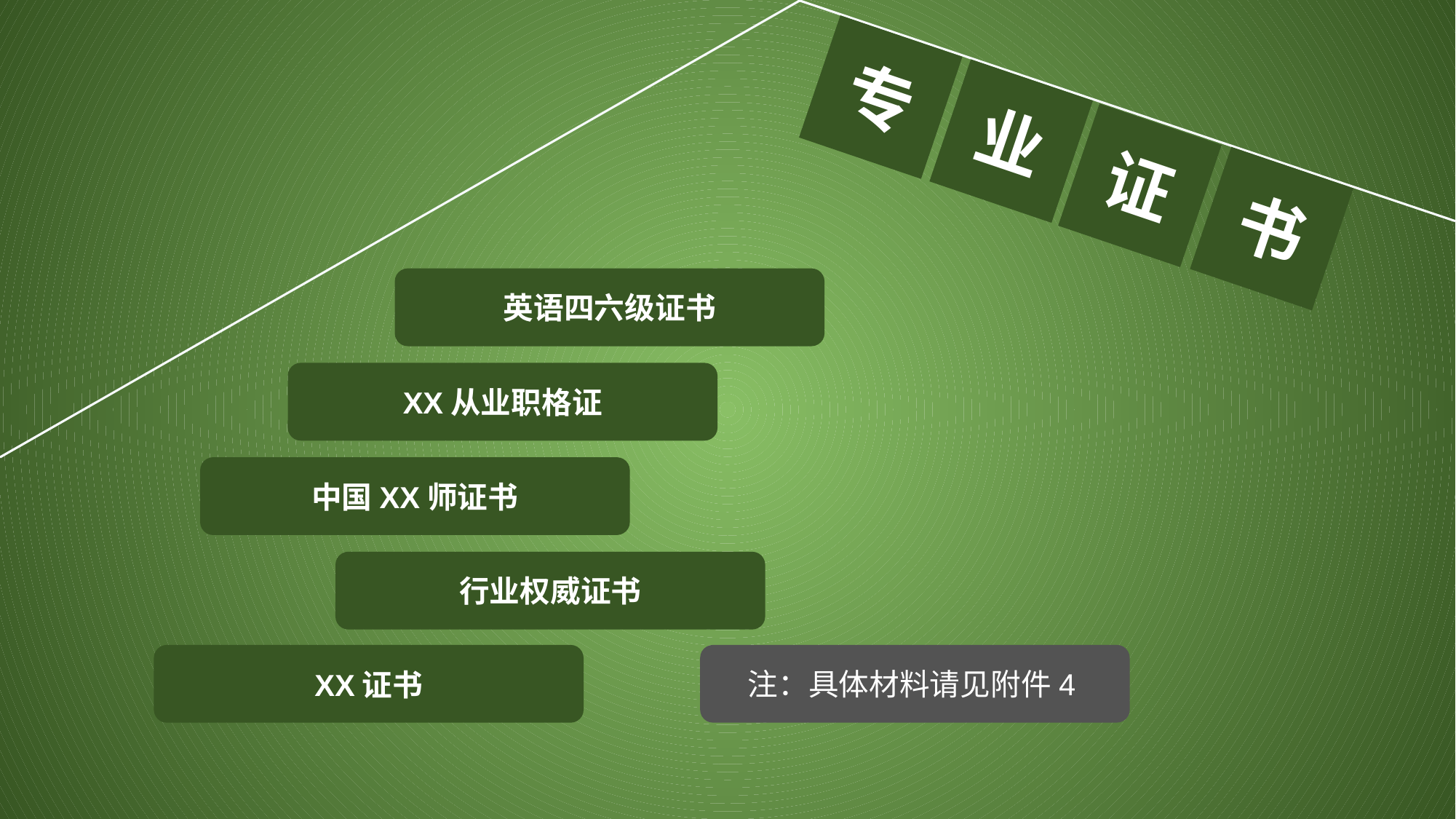

专
业
证
书
英语四六级证书
XX从业职格证
中国XX师证书
行业权威证书
XX证书

注：具体材料请见附件4